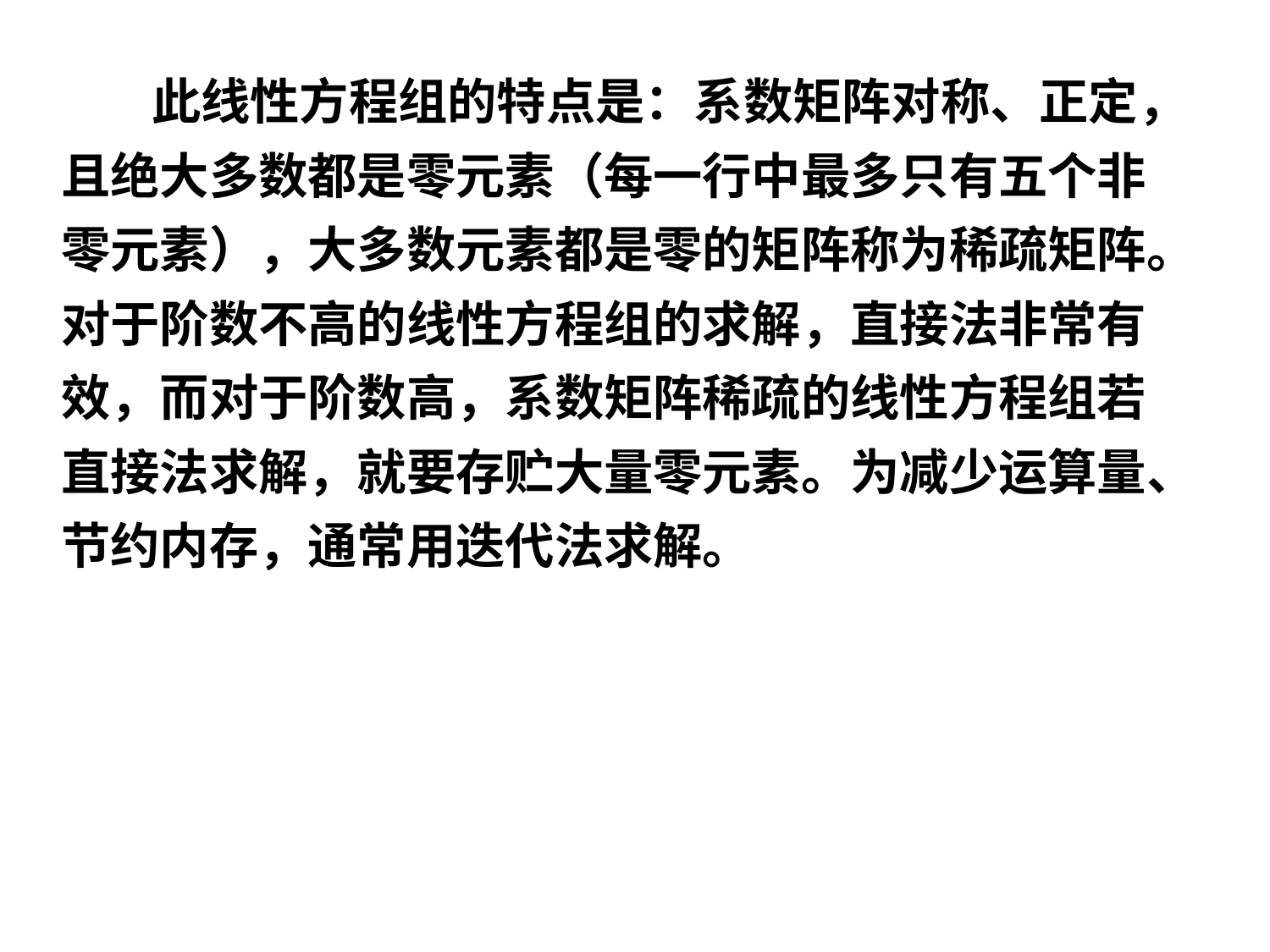

此线性方程组的特点是：系数矩阵对称、正定，
且绝大多数都是零元素（每一行中最多只有五个非
零元素），大多数元素都是零的矩阵称为稀疏矩阵。
对于阶数不高的线性方程组的求解，直接法非常有
效，而对于阶数高，系数矩阵稀疏的线性方程组若
直接法求解，就要存贮大量零元素。为减少运算量、
节约内存，通常用迭代法求解。